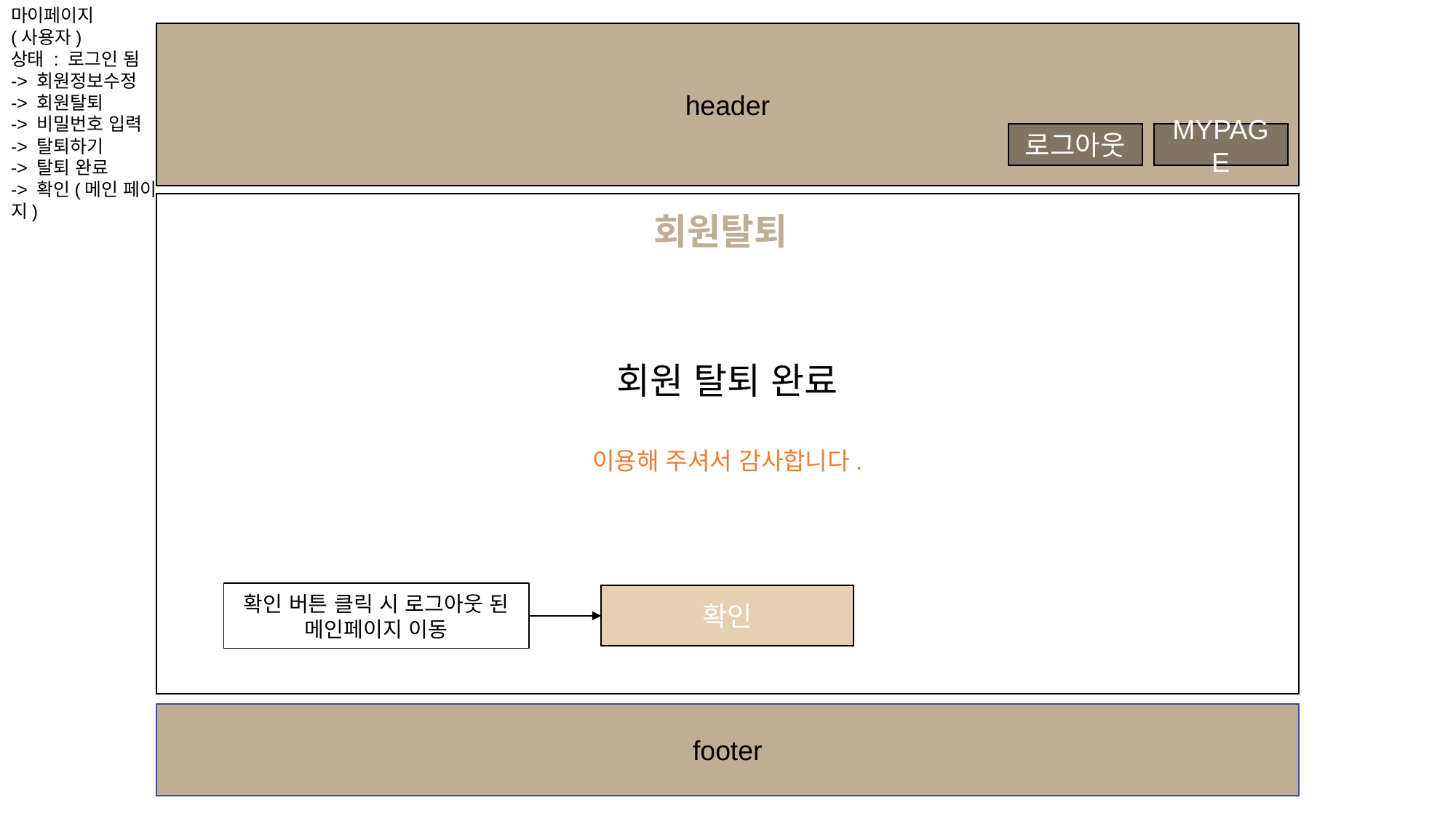

마이페이지
(사용자)
상태 : 로그인 됨
-> 회원정보수정
-> 회원탈퇴
-> 비밀번호 입력
-> 탈퇴하기
-> 탈퇴 완료
-> 확인(메인 페이지)
header
로그아웃
MYPAGE

회원탈퇴
회원 탈퇴 완료

이용해 주셔서 감사합니다.
확인 버튼 클릭 시 로그아웃 된 메인페이지 이동
확인
footer